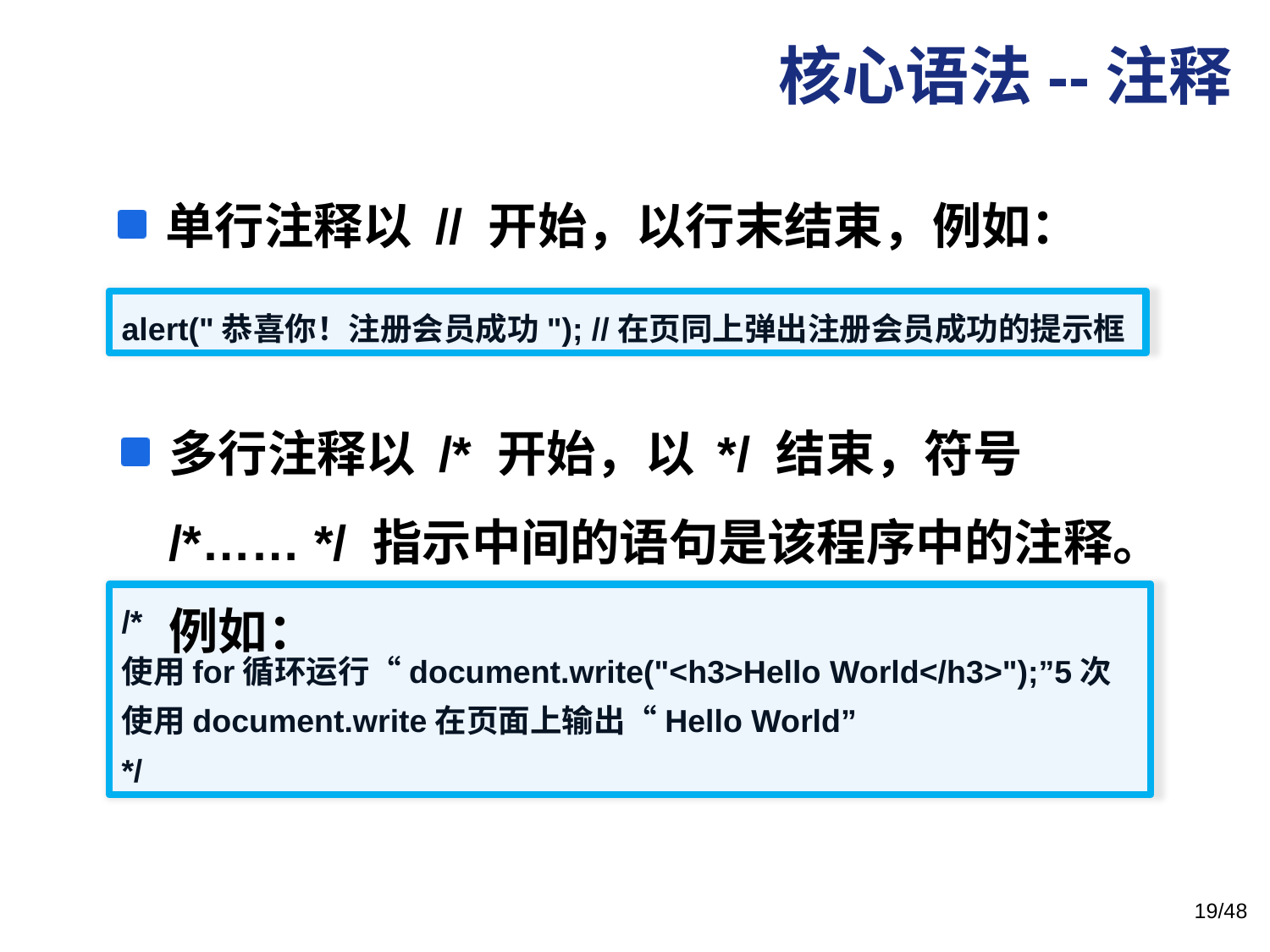

# 核心语法--注释
单行注释以 // 开始，以行末结束，例如：
alert("恭喜你！注册会员成功"); //在页同上弹出注册会员成功的提示框
多行注释以 /* 开始，以 */ 结束，符号 /*…… */ 指示中间的语句是该程序中的注释。例如：
/*
使用for循环运行“document.write("<h3>Hello World</h3>");”5次
使用document.write在页面上输出“Hello World”
*/
19/48